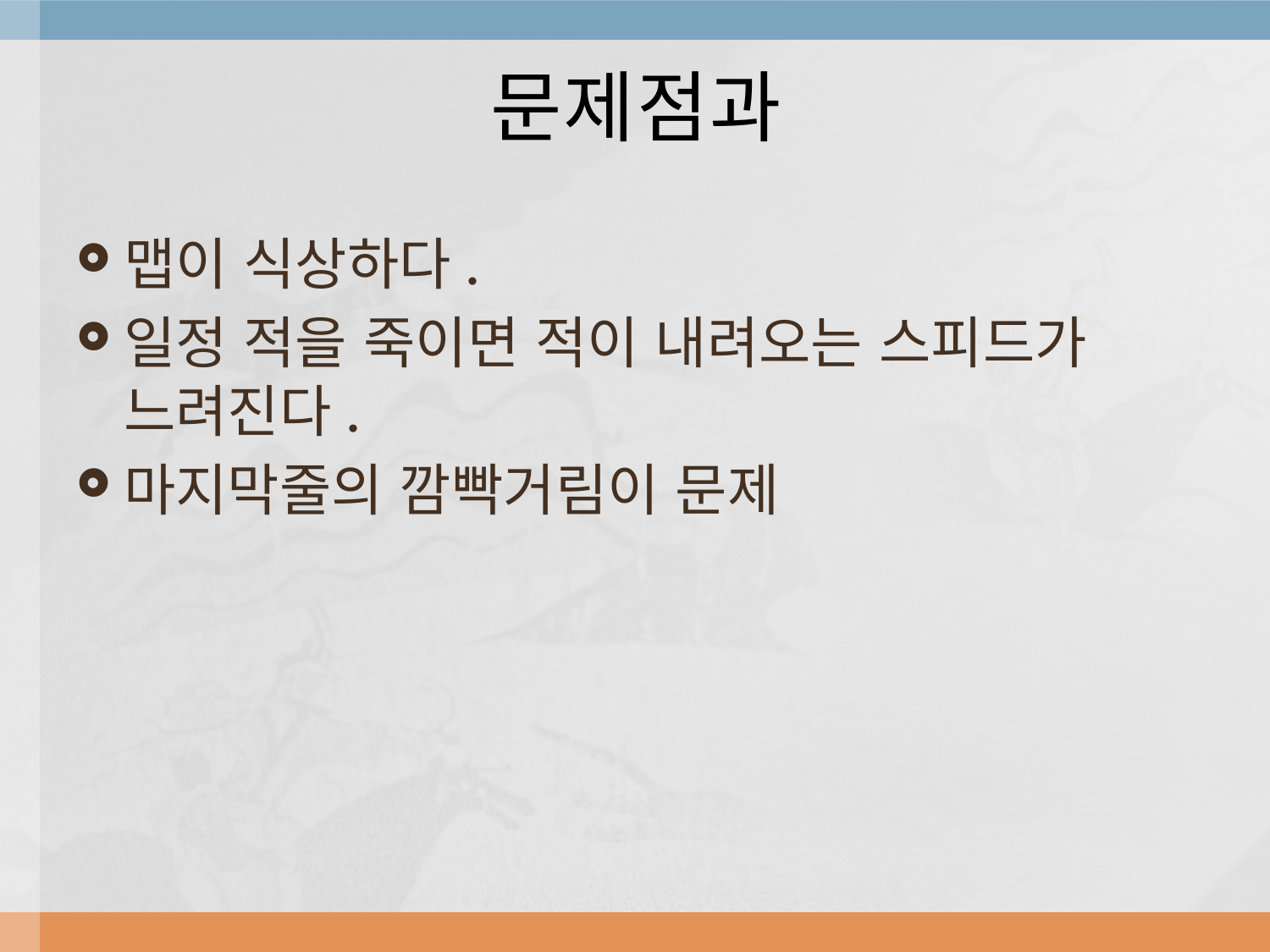

# 문제점과
맵이 식상하다.
일정 적을 죽이면 적이 내려오는 스피드가 느려진다.
마지막줄의 깜빡거림이 문제